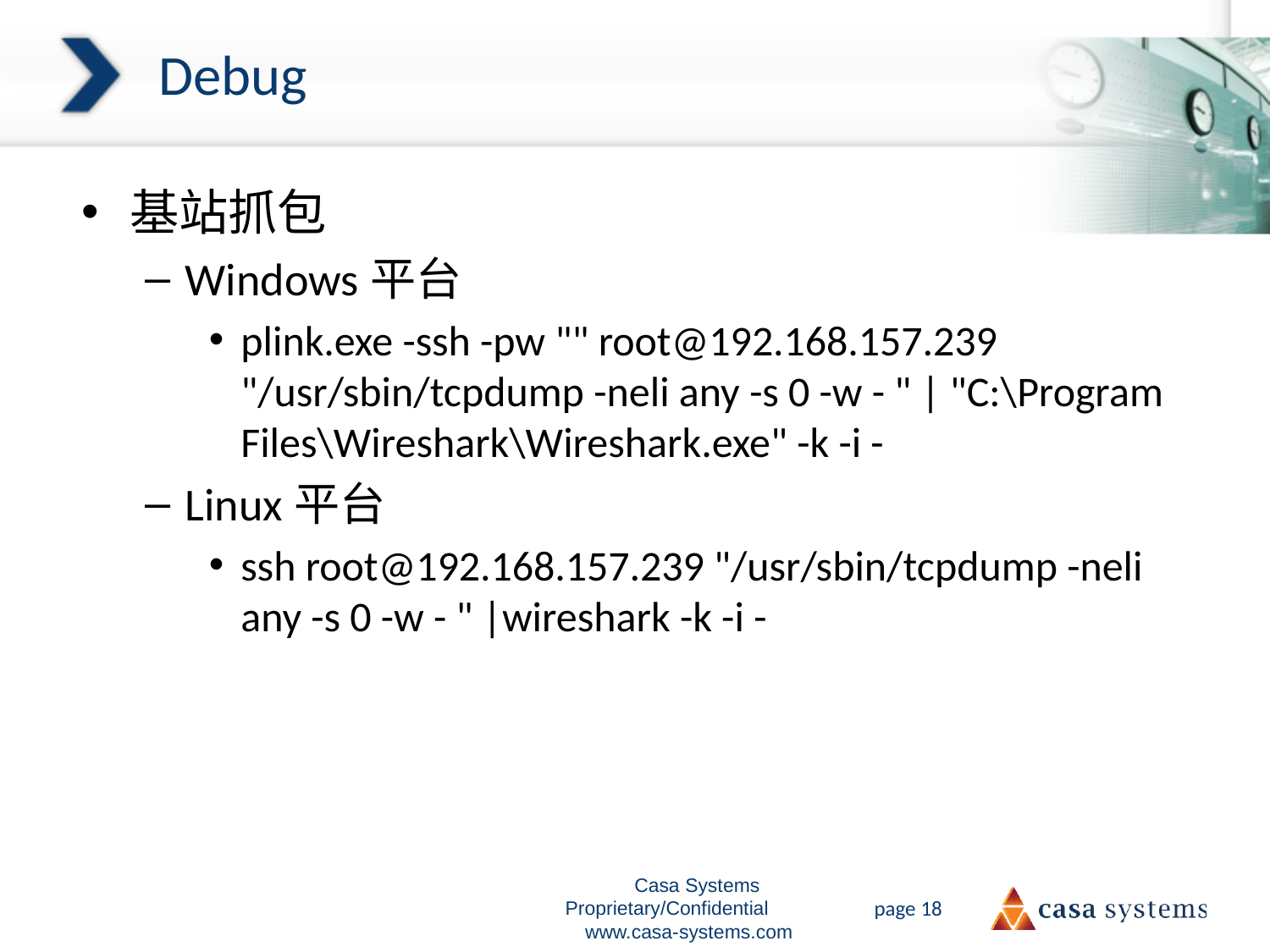

# Debug
基站抓包
Windows平台
plink.exe -ssh -pw "" root@192.168.157.239 "/usr/sbin/tcpdump -neli any -s 0 -w - " | "C:\Program Files\Wireshark\Wireshark.exe" -k -i -
Linux平台
ssh root@192.168.157.239 "/usr/sbin/tcpdump -neli any -s 0 -w - " |wireshark -k -i -
Casa Systems Proprietary/Confidential            www.casa-systems.com
page 18